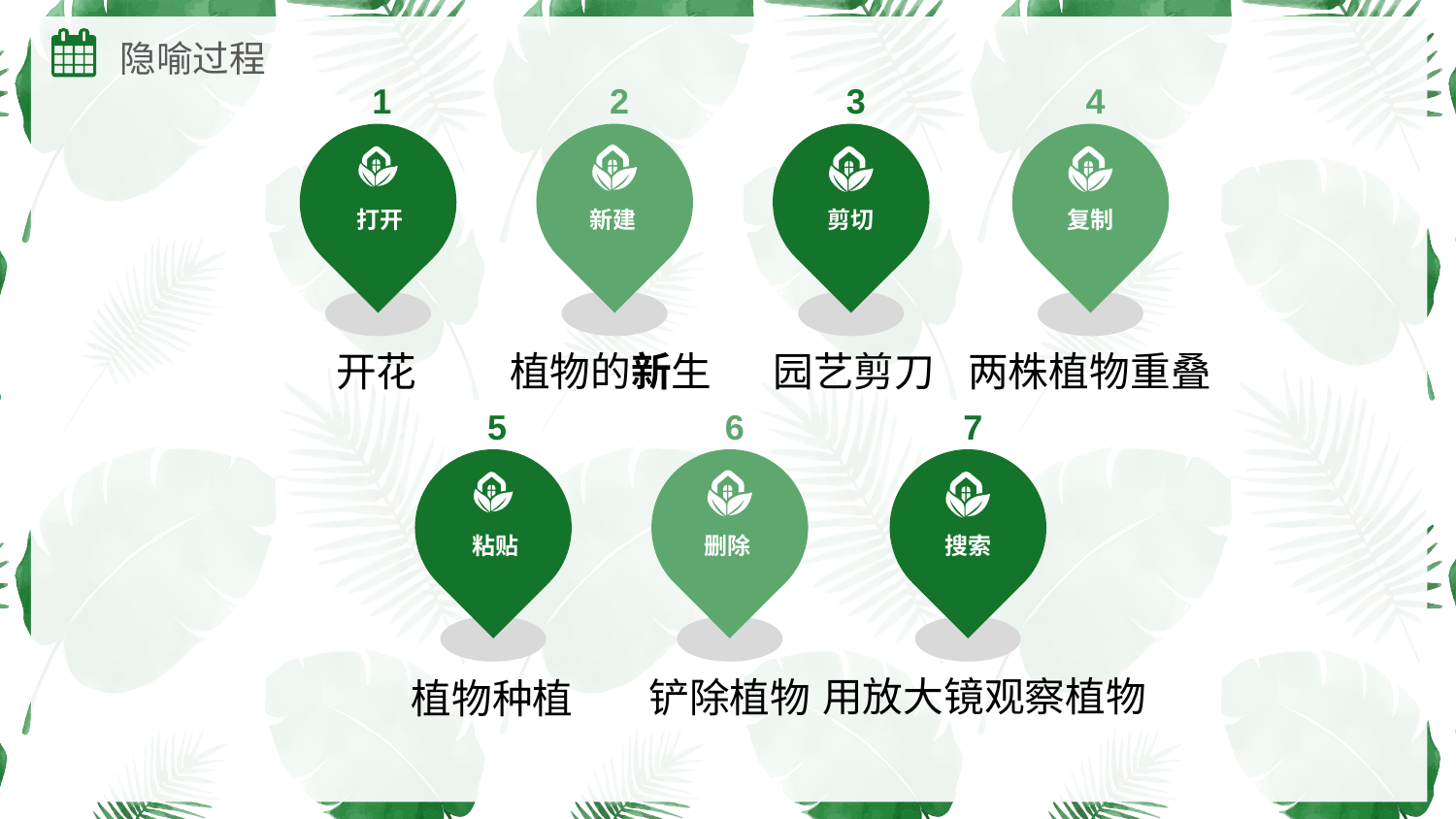

隐喻过程
1

打开

2

新建

3

剪切

4

复制

开花
植物的新生
园艺剪刀
两株植物重叠
5

粘贴

6

删除

7

搜索

用放大镜观察植物
铲除植物
植物种植